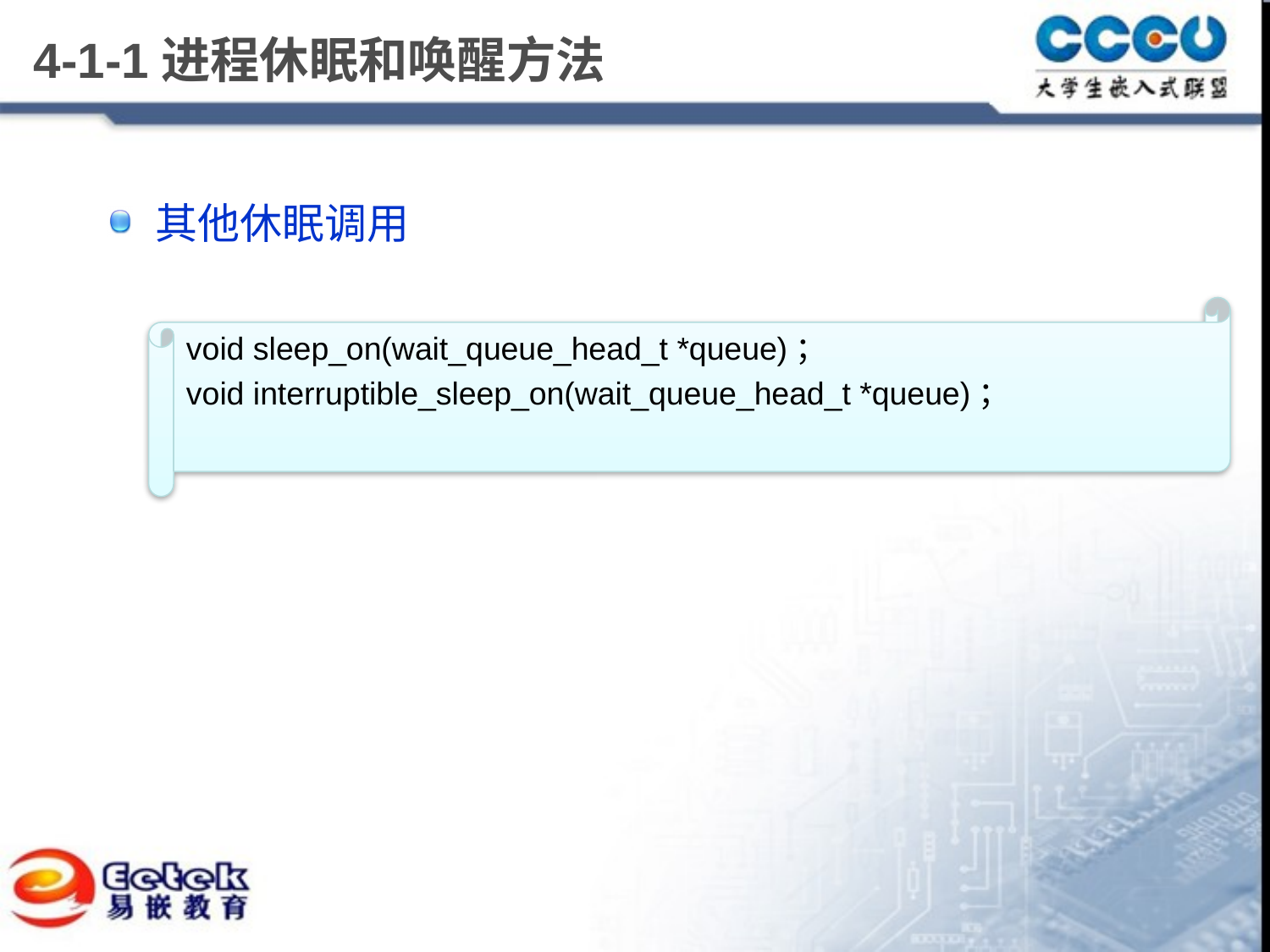

# 4-1-1进程休眠和唤醒方法
其他休眠调用

void sleep_on(wait_queue_head_t *queue)；
void interruptible_sleep_on(wait_queue_head_t *queue)；